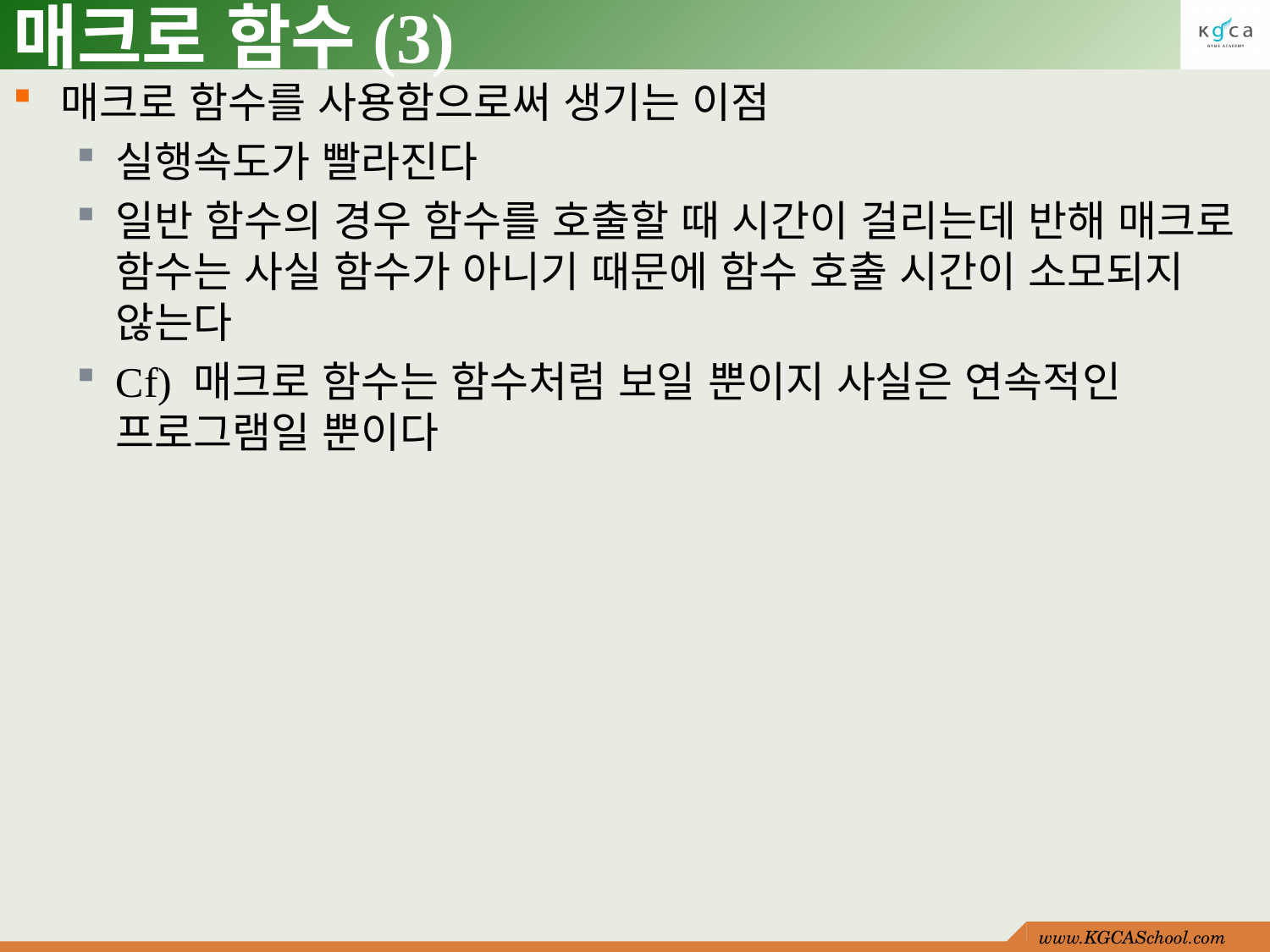

# 매크로 함수(3)
매크로 함수를 사용함으로써 생기는 이점
실행속도가 빨라진다
일반 함수의 경우 함수를 호출할 때 시간이 걸리는데 반해 매크로 함수는 사실 함수가 아니기 때문에 함수 호출 시간이 소모되지 않는다
Cf) 매크로 함수는 함수처럼 보일 뿐이지 사실은 연속적인 프로그램일 뿐이다